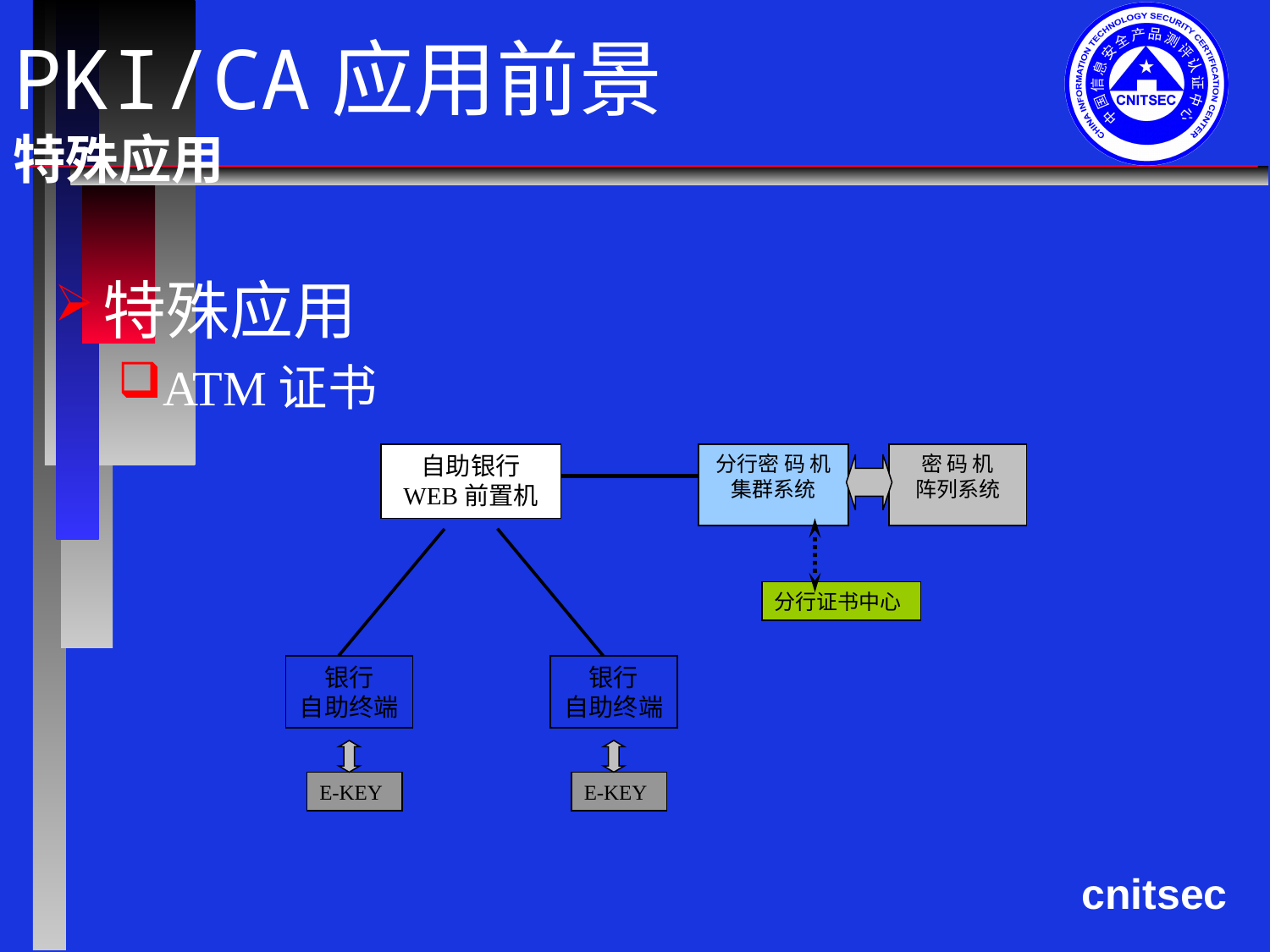

# PKI/CA应用前景 特殊应用
特殊应用
ATM证书

自助银行
WEB前置机

分行密 码 机
集群系统
密 码 机
阵列系统

分行证书中心
银行
自助终端
银行
自助终端

E-KEY

E-KEY